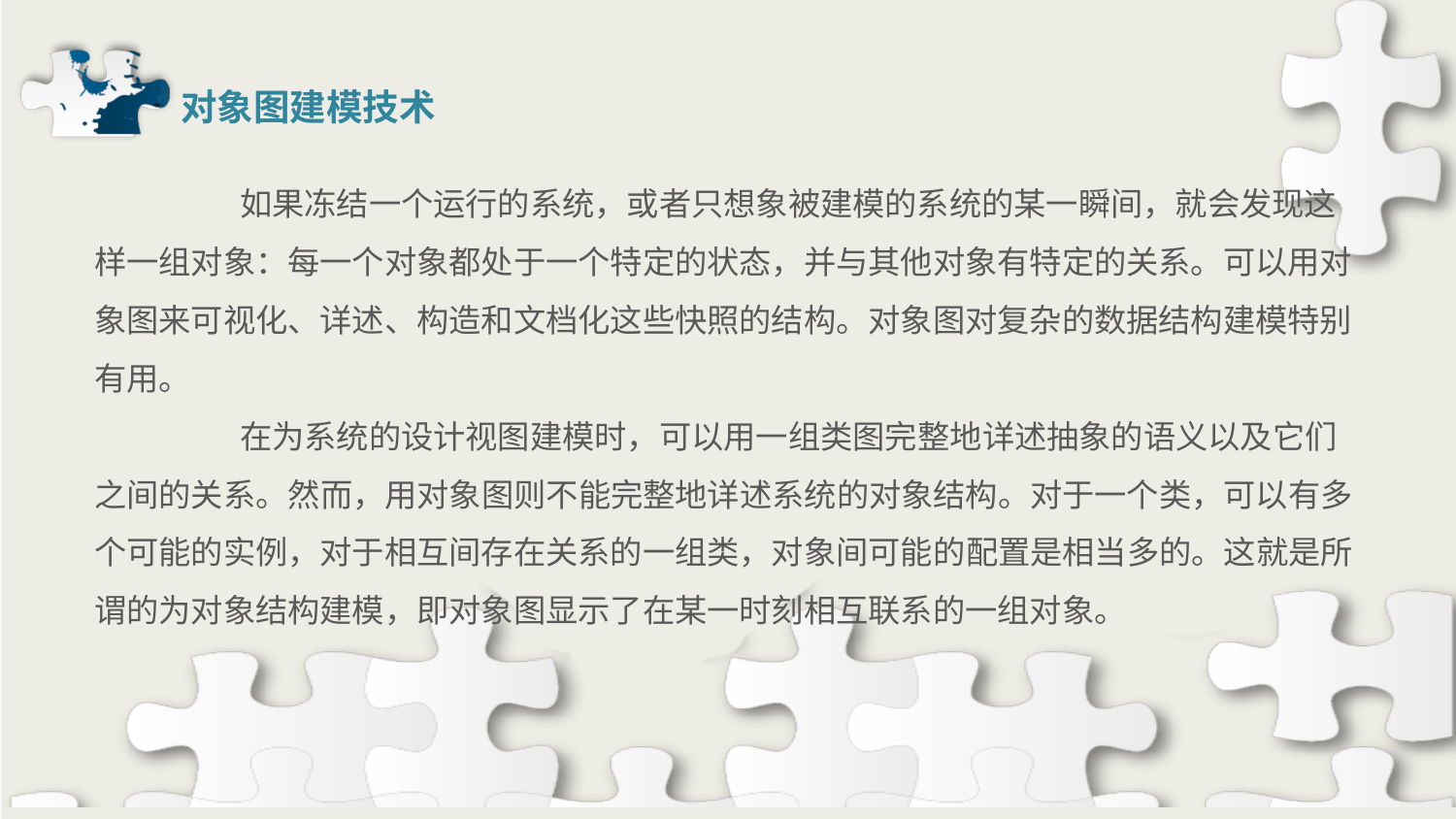

对象图建模技术
	如果冻结一个运行的系统，或者只想象被建模的系统的某一瞬间，就会发现这样一组对象：每一个对象都处于一个特定的状态，并与其他对象有特定的关系。可以用对象图来可视化、详述、构造和文档化这些快照的结构。对象图对复杂的数据结构建模特别有用。
	在为系统的设计视图建模时，可以用一组类图完整地详述抽象的语义以及它们之间的关系。然而，用对象图则不能完整地详述系统的对象结构。对于一个类，可以有多个可能的实例，对于相互间存在关系的一组类，对象间可能的配置是相当多的。这就是所谓的为对象结构建模，即对象图显示了在某一时刻相互联系的一组对象。